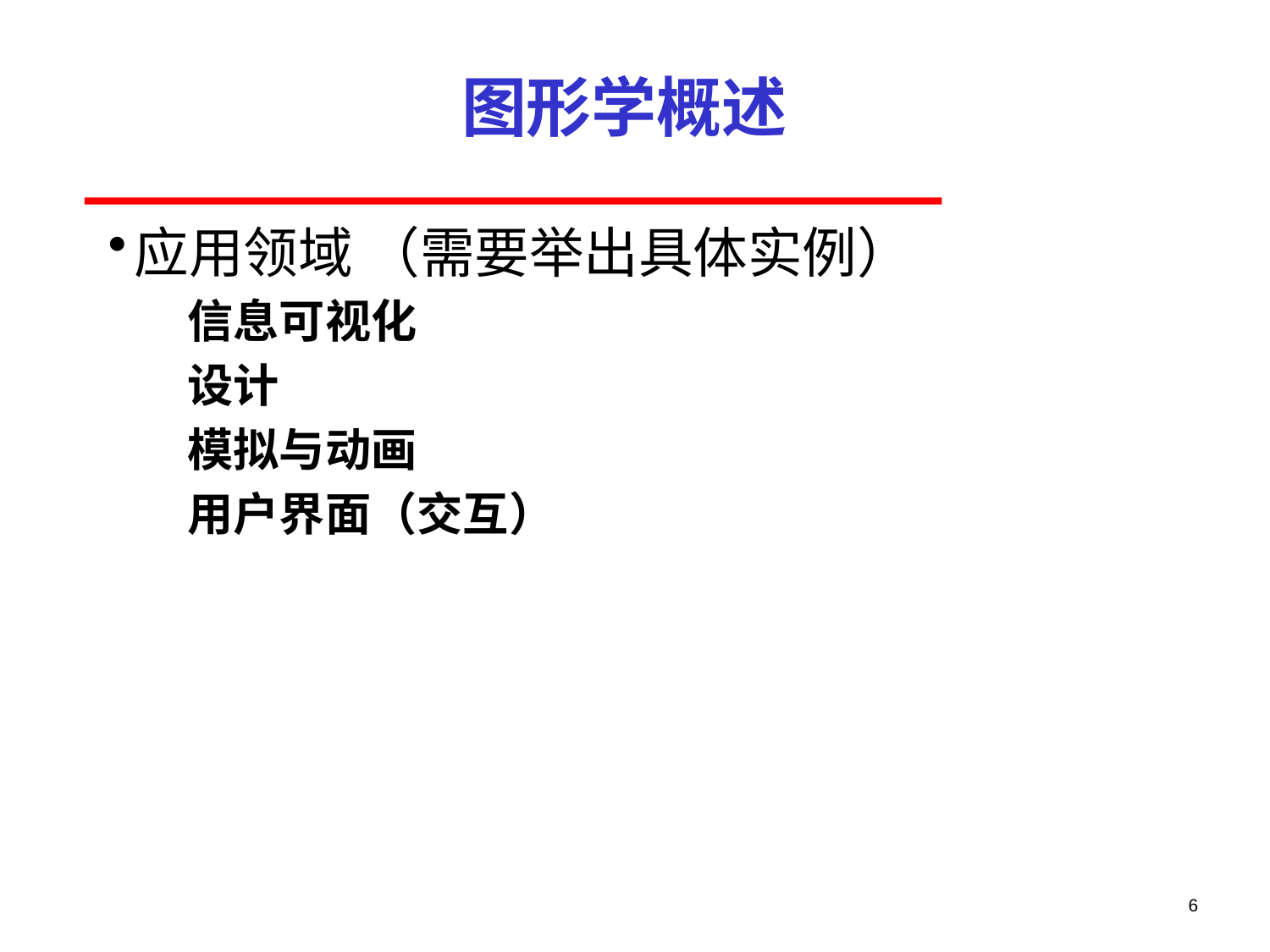

# 图形学概述
应用领域 （需要举出具体实例）
信息可视化
设计
模拟与动画
用户界面（交互）
6